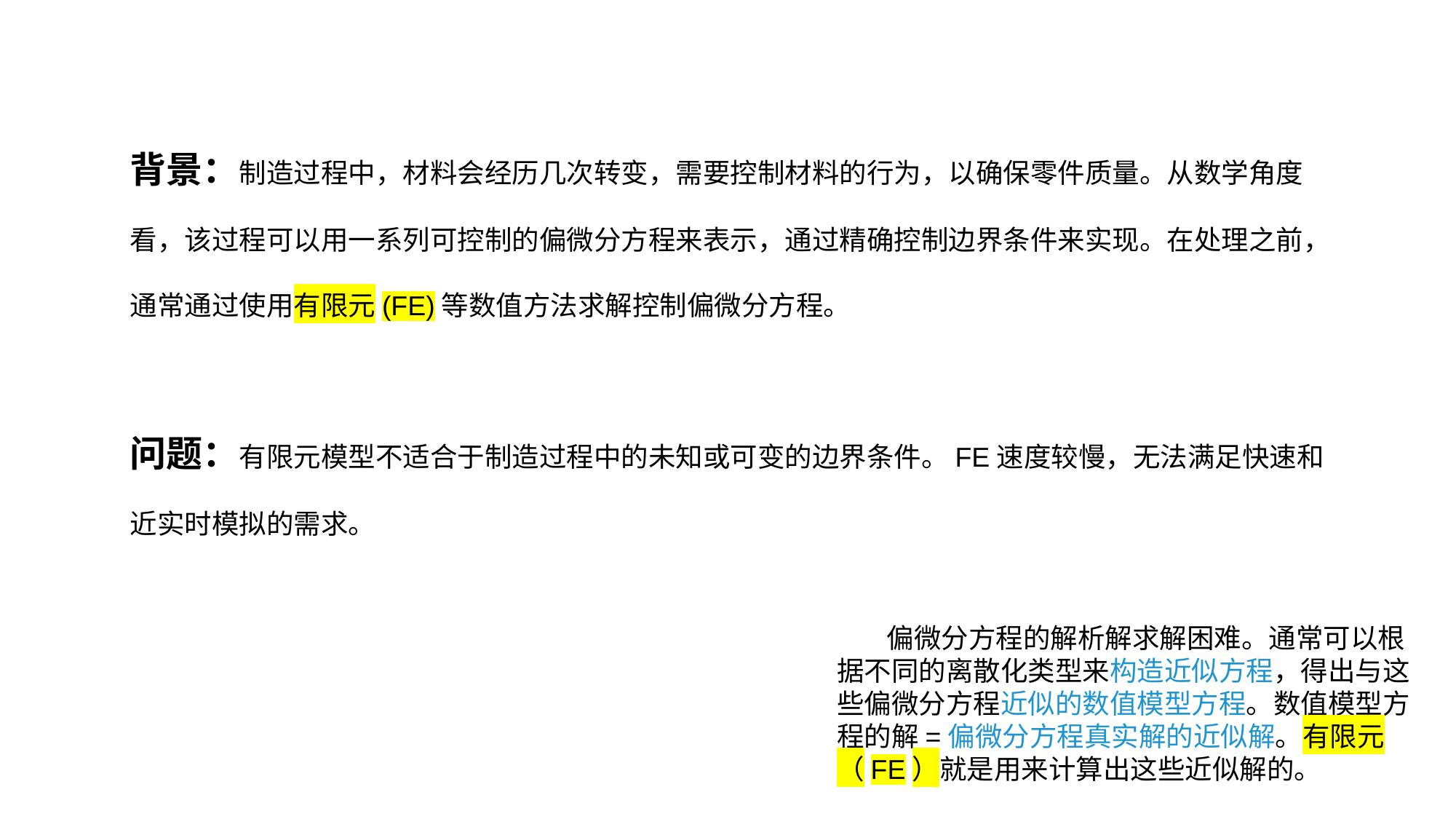

背景：制造过程中，材料会经历几次转变，需要控制材料的行为，以确保零件质量。从数学角度看，该过程可以用一系列可控制的偏微分方程来表示，通过精确控制边界条件来实现。在处理之前，通常通过使用有限元(FE)等数值方法求解控制偏微分方程。

问题：有限元模型不适合于制造过程中的未知或可变的边界条件。FE速度较慢，无法满足快速和近实时模拟的需求。

       偏微分方程的解析解求解困难。通常可以根据不同的离散化类型来构造近似方程，得出与这些偏微分方程近似的数值模型方程。数值模型方程的解=偏微分方程真实解的近似解。有限元（FE）就是用来计算出这些近似解的。